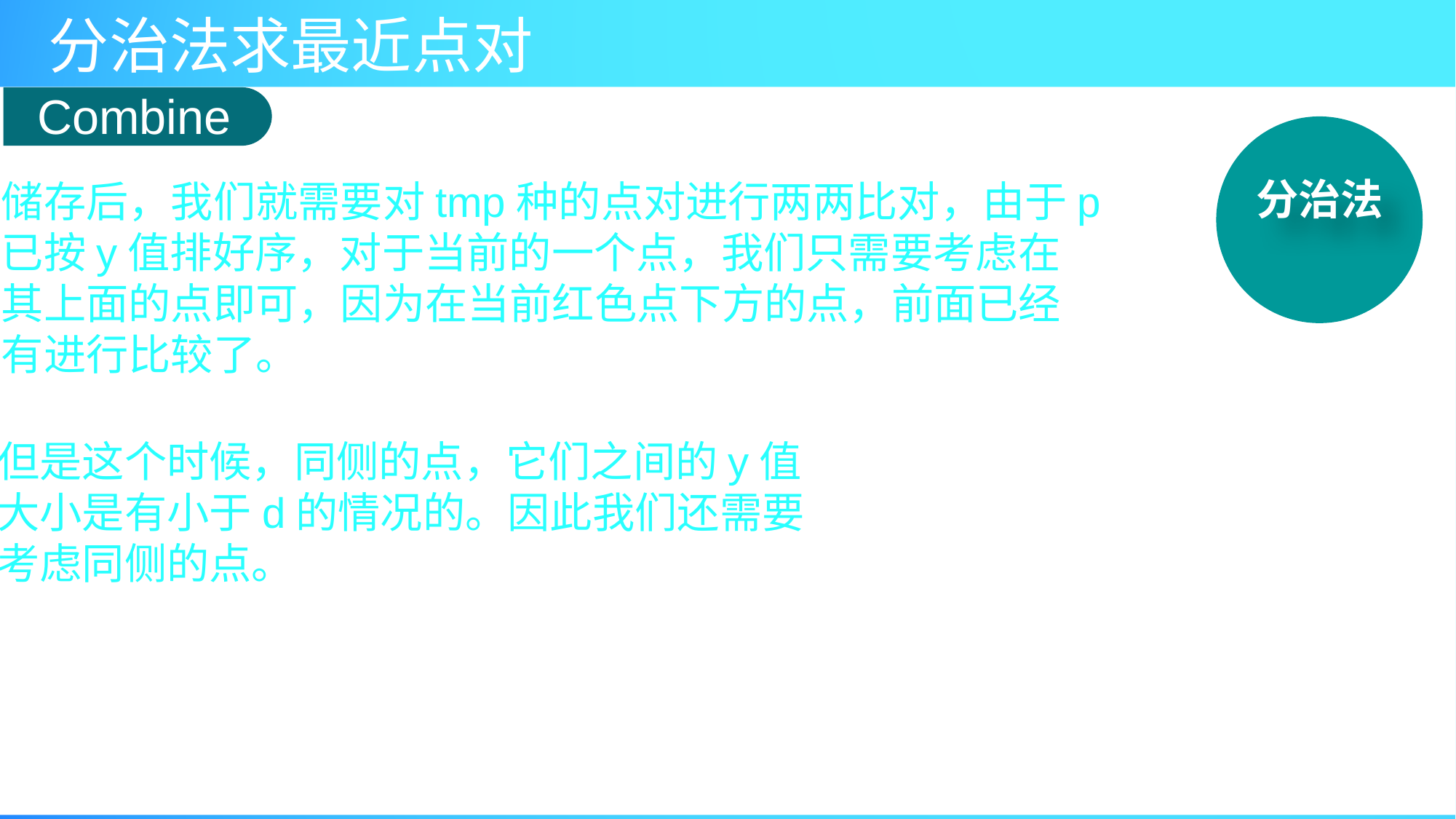

Combine

分治法
储存后，我们就需要对tmp种的点对进行两两比对，由于p已按y值排好序，对于当前的一个点，我们只需要考虑在其上面的点即可，因为在当前红色点下方的点，前面已经有进行比较了。
但是这个时候，同侧的点，它们之间的y值大小是有小于d的情况的。因此我们还需要考虑同侧的点。